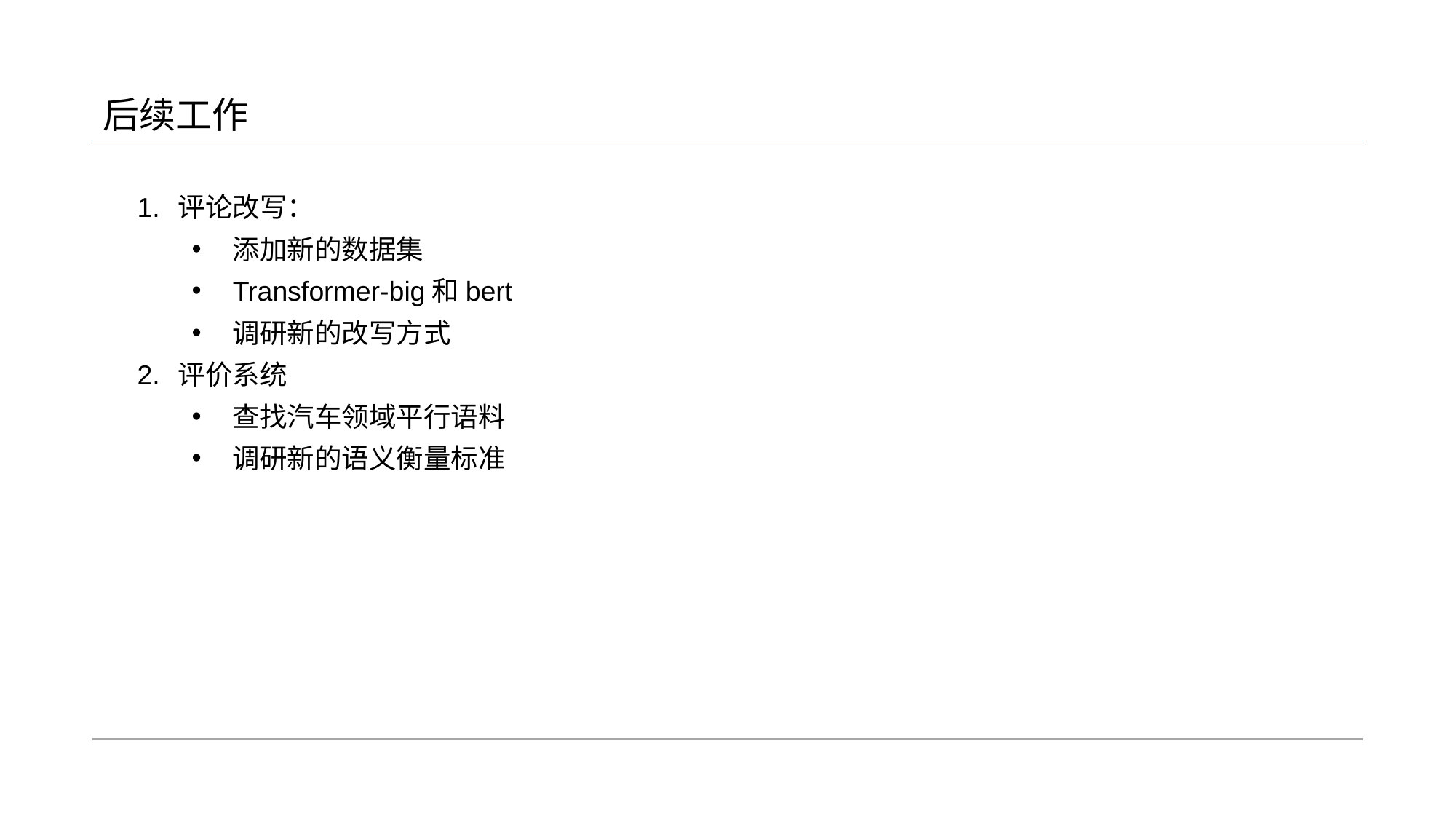

后续工作
评论改写：
添加新的数据集
Transformer-big和bert
调研新的改写方式
评价系统
查找汽车领域平行语料
调研新的语义衡量标准